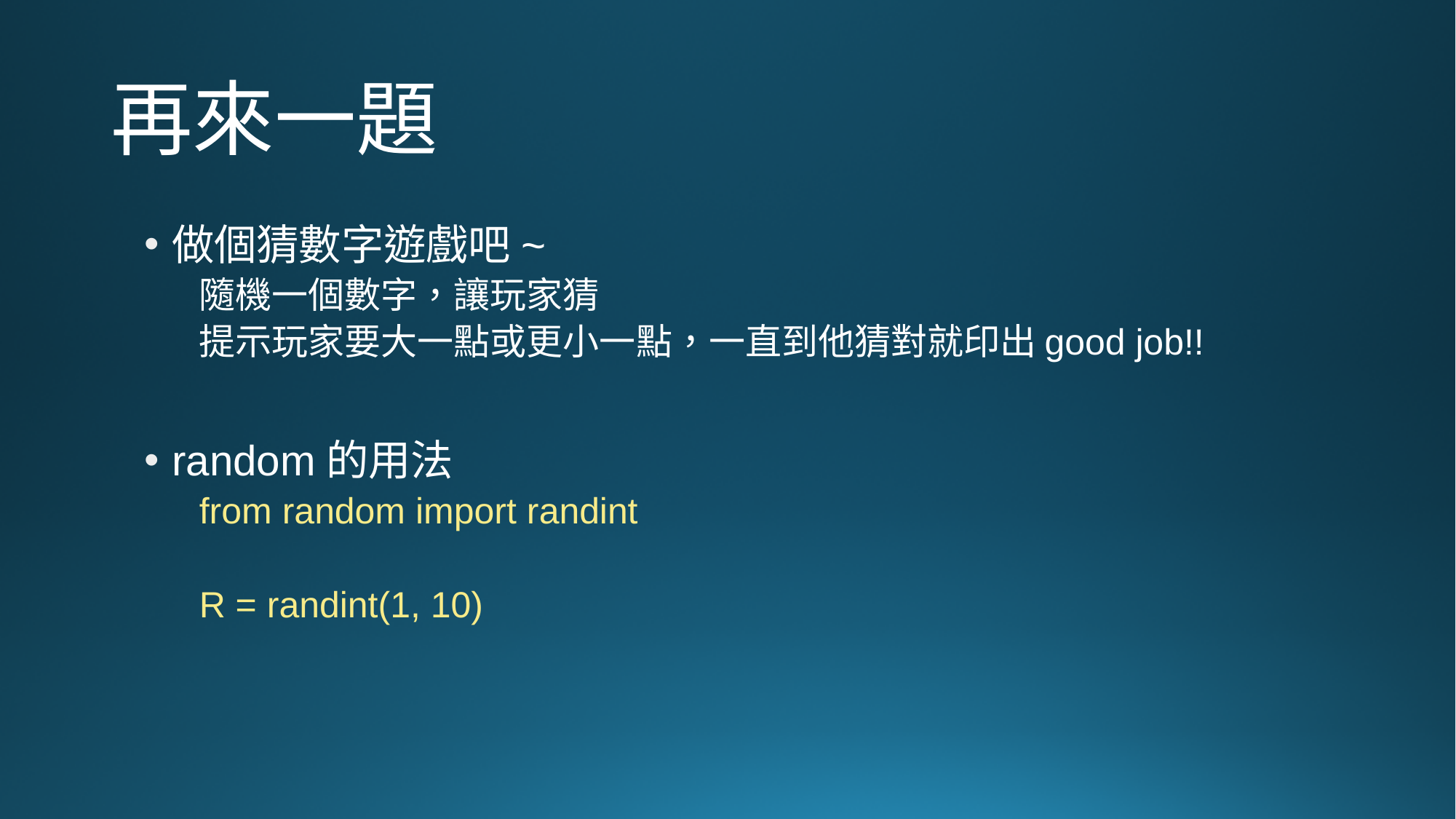

# 再來一題
做個猜數字遊戲吧~
隨機一個數字，讓玩家猜
提示玩家要大一點或更小一點，一直到他猜對就印出good job!!

random的用法
from random import randint

R = randint(1, 10)